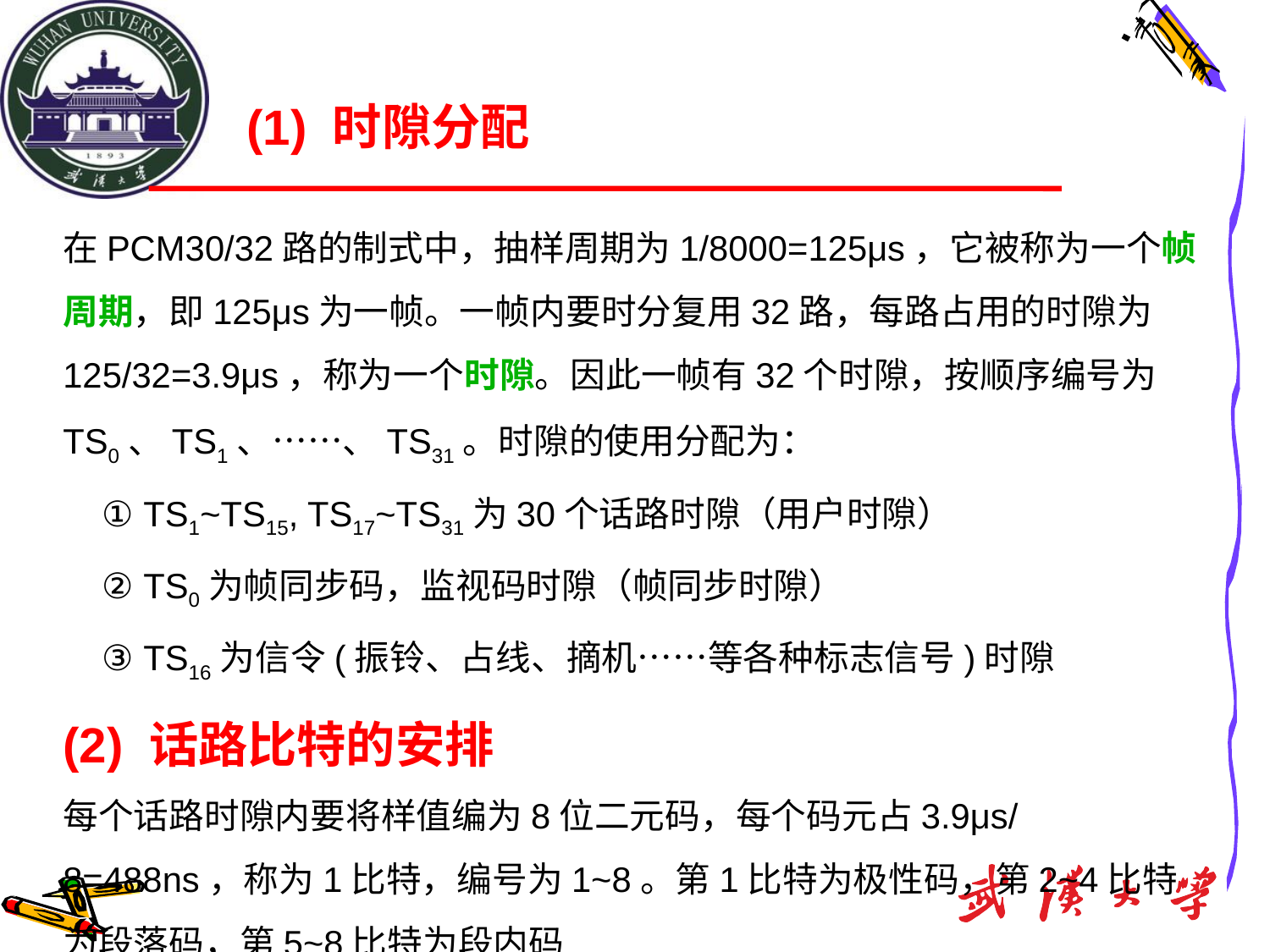

(1) 时隙分配
在PCM30/32路的制式中，抽样周期为1/8000=125μs，它被称为一个帧周期，即125μs为一帧。一帧内要时分复用32路，每路占用的时隙为125/32=3.9μs，称为一个时隙。因此一帧有32个时隙，按顺序编号为TS0、TS1、……、TS31。时隙的使用分配为：
    ① TS1~TS15, TS17~TS31为30个话路时隙（用户时隙）
    ② TS0为帧同步码，监视码时隙（帧同步时隙）
    ③ TS16为信令(振铃、占线、摘机……等各种标志信号)时隙
(2) 话路比特的安排
每个话路时隙内要将样值编为8位二元码，每个码元占3.9μs/8=488ns，称为1比特，编号为1~8。第1比特为极性码，第2~4比特为段落码，第5~8比特为段内码